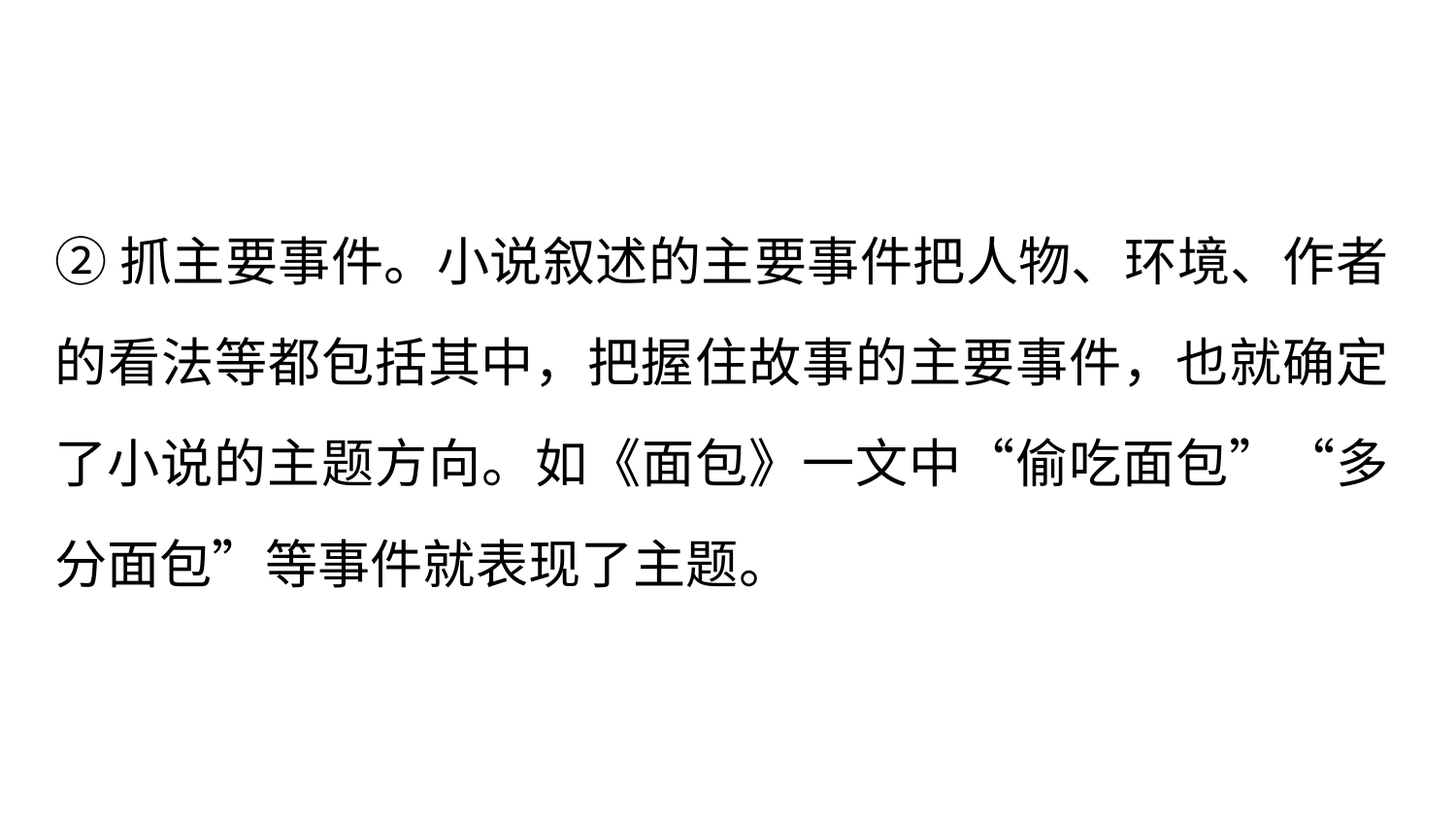

②抓主要事件。小说叙述的主要事件把人物、环境、作者的看法等都包括其中，把握住故事的主要事件，也就确定了小说的主题方向。如《面包》一文中“偷吃面包”“多分面包”等事件就表现了主题。